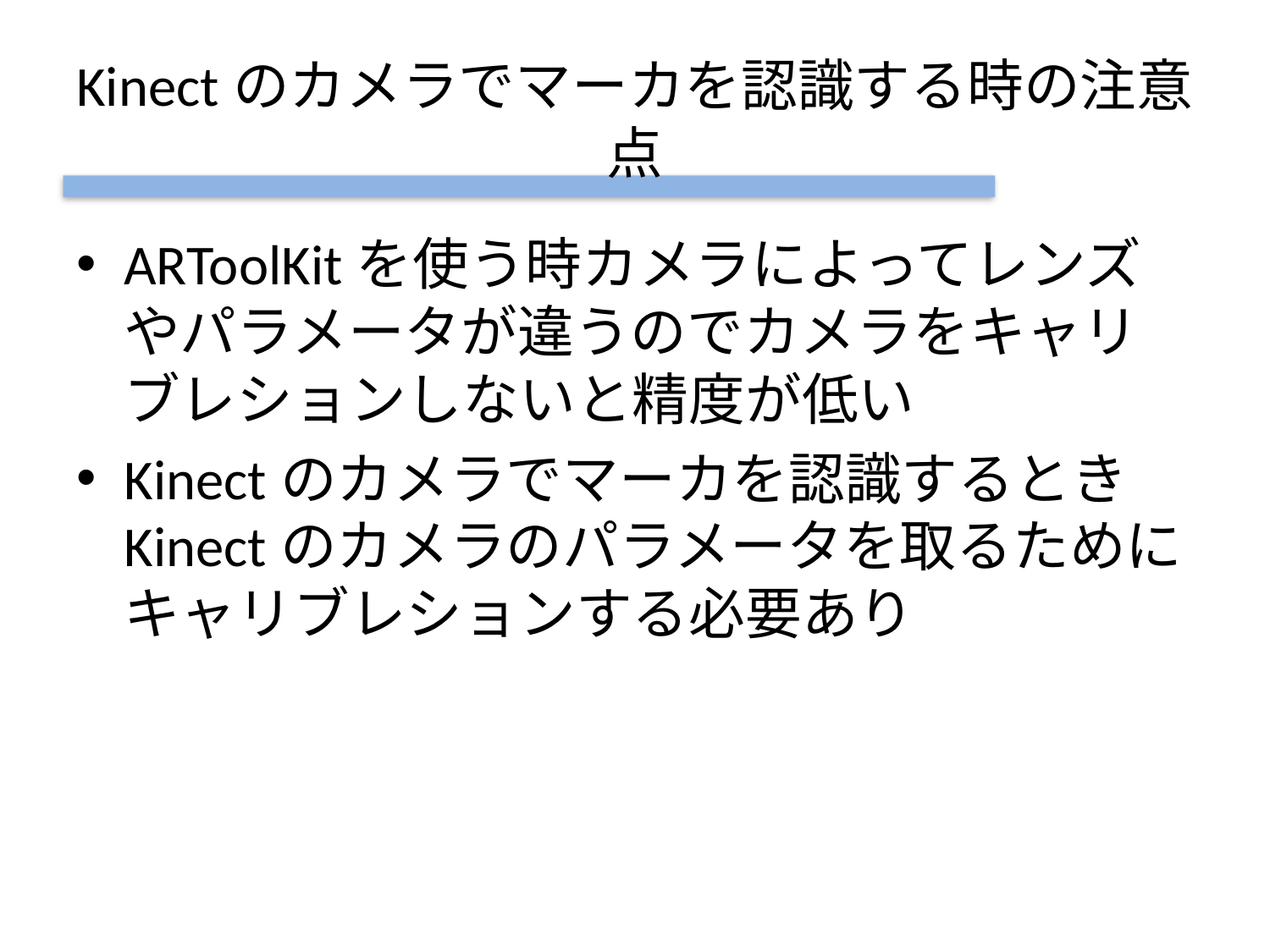

# Kinectのカメラでマーカを認識する時の注意点
ARToolKitを使う時カメラによってレンズやパラメータが違うのでカメラをキャリブレションしないと精度が低い
Kinectのカメラでマーカを認識するときKinectのカメラのパラメータを取るためにキャリブレションする必要あり